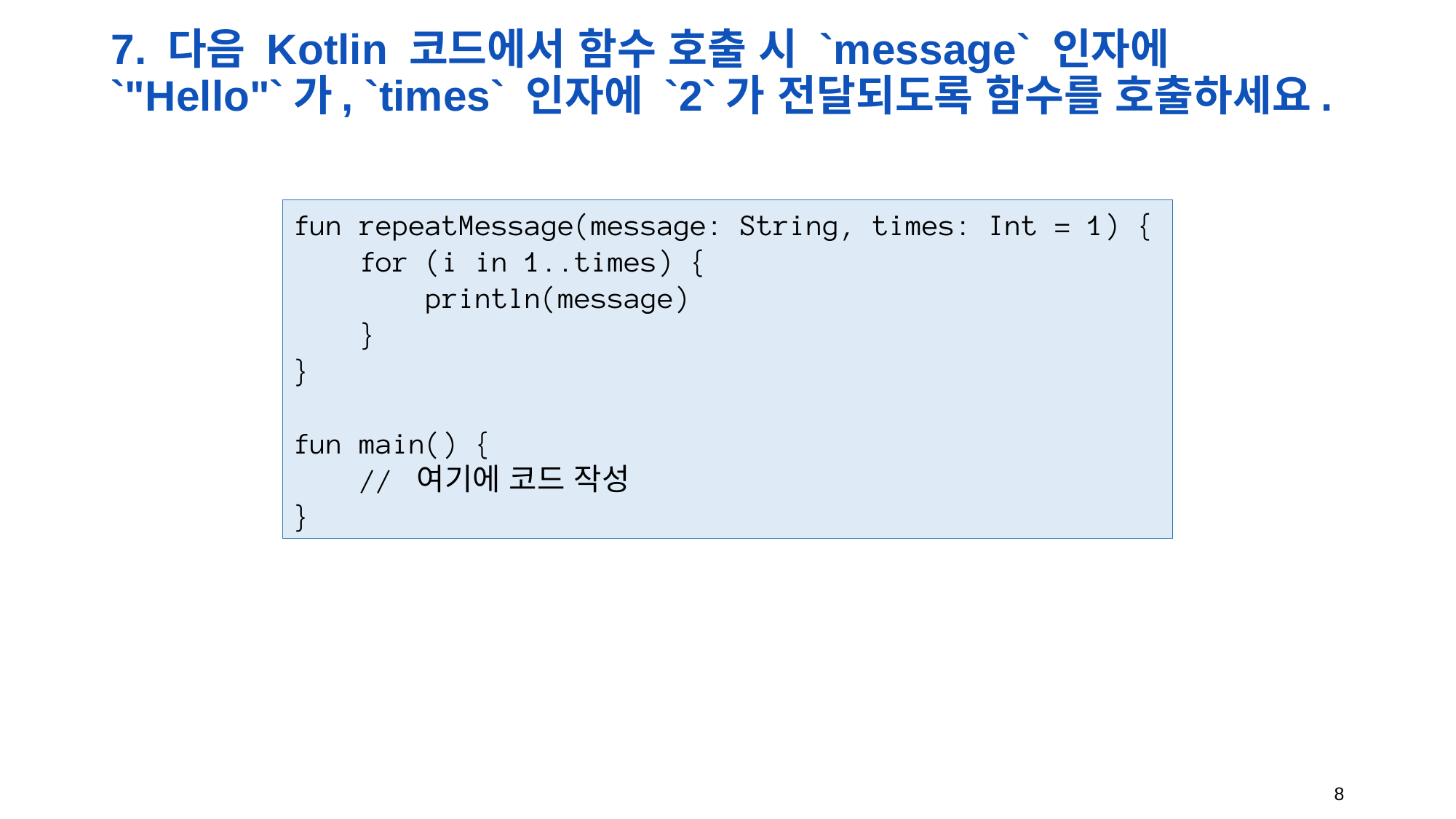

# 7. 다음 Kotlin 코드에서 함수 호출 시 `message` 인자에 `"Hello"`가, `times` 인자에 `2`가 전달되도록 함수를 호출하세요.
fun repeatMessage(message: String, times: Int = 1) {
    for (i in 1..times) {
        println(message)
    }
}

fun main() {
    // 여기에 코드 작성
}
8